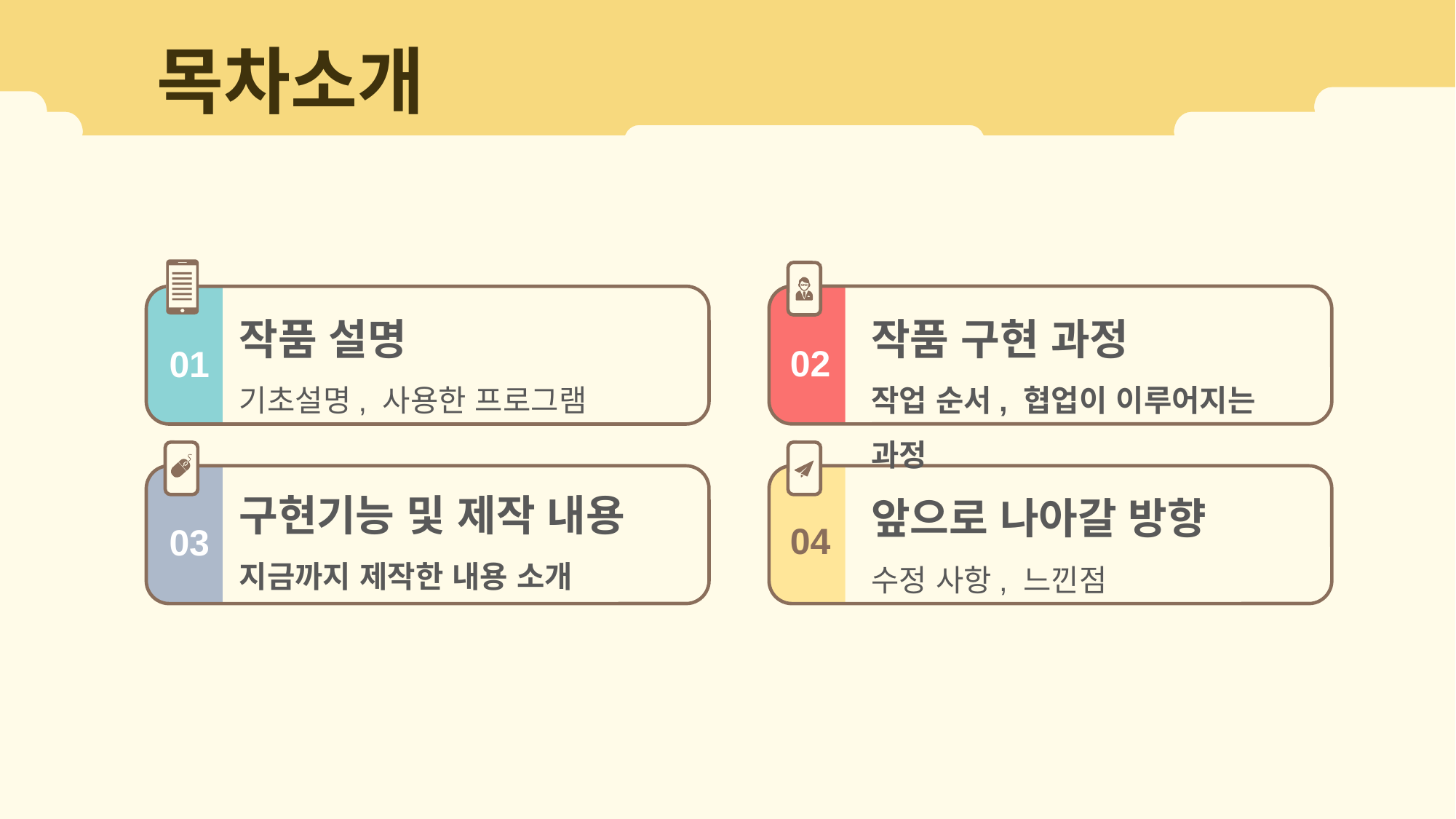

목차소개

작품 구현 과정
작업 순서, 협업이 이루어지는 과정
작품 설명
기초설명, 사용한 프로그램

02
01

구현기능 및 제작 내용
지금까지 제작한 내용 소개

앞으로 나아갈 방향
수정 사항, 느낀점

04
03